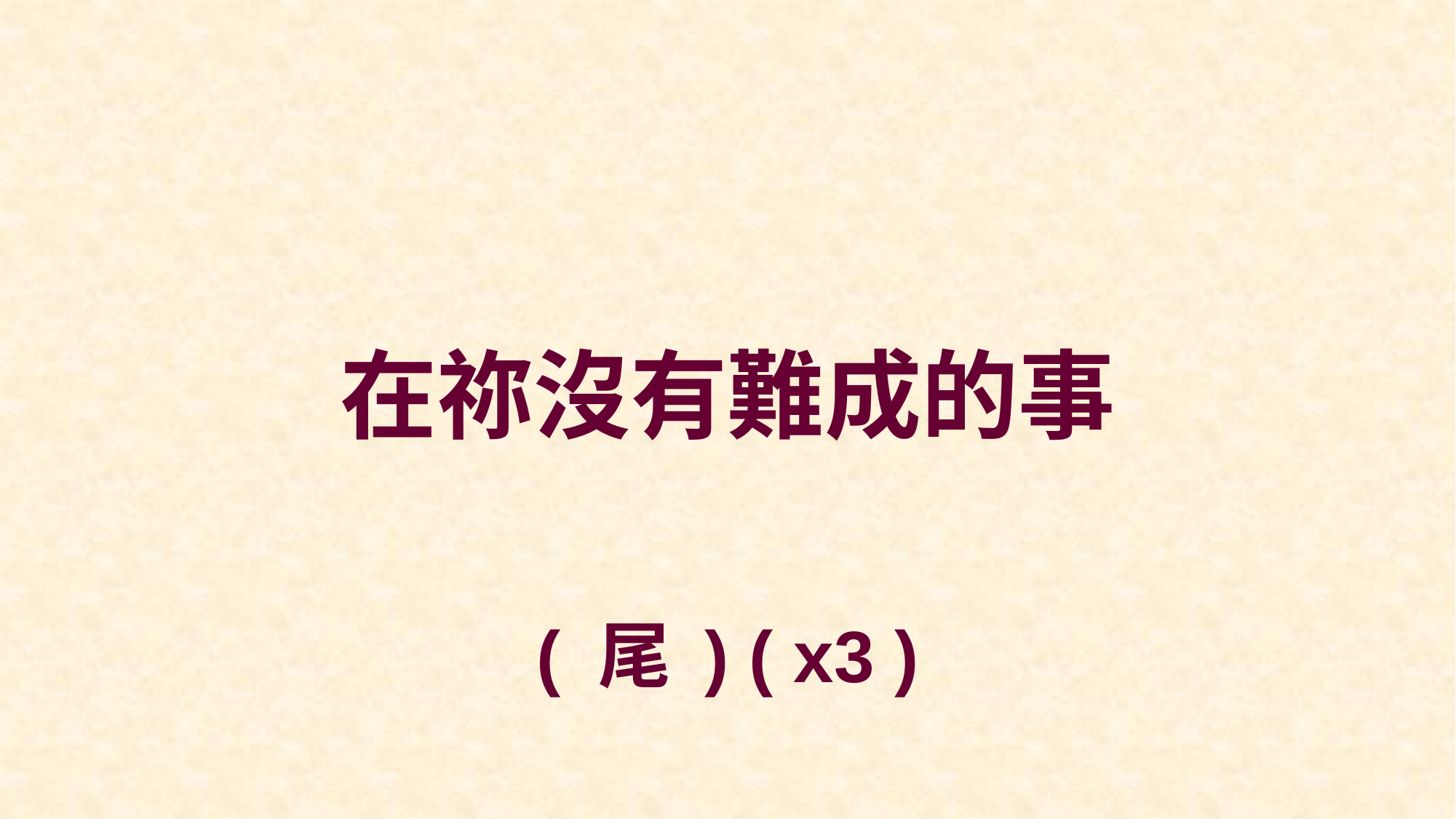

在祢沒有難成的事
( 尾 ) ( x3 )